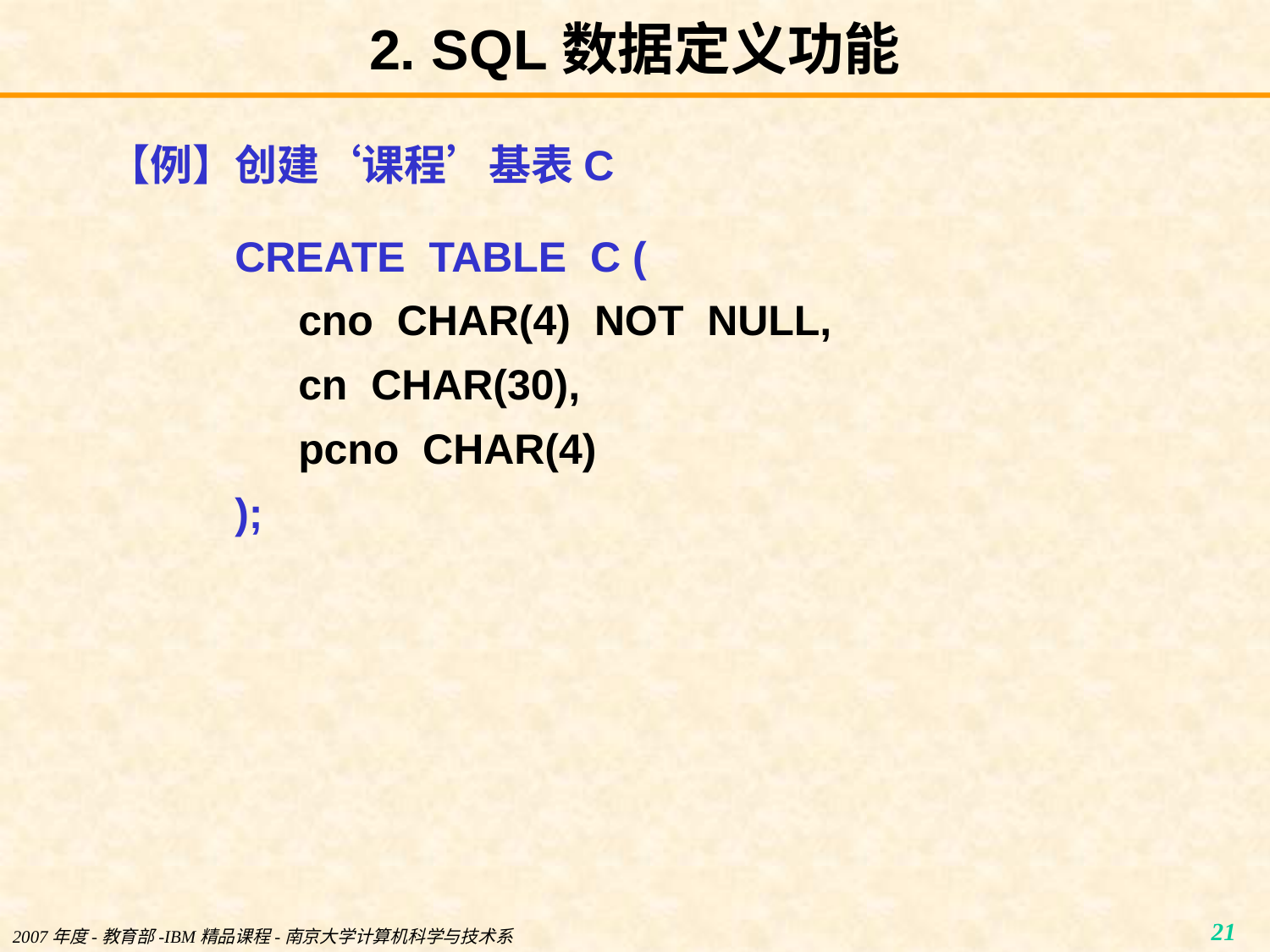

# 2. SQL数据定义功能
【例】创建‘课程’基表C

CREATE  TABLE  C (
cno  CHAR(4)  NOT  NULL,
cn  CHAR(30),
pcno  CHAR(4)
);
21
2007年度-教育部-IBM精品课程-南京大学计算机科学与技术系